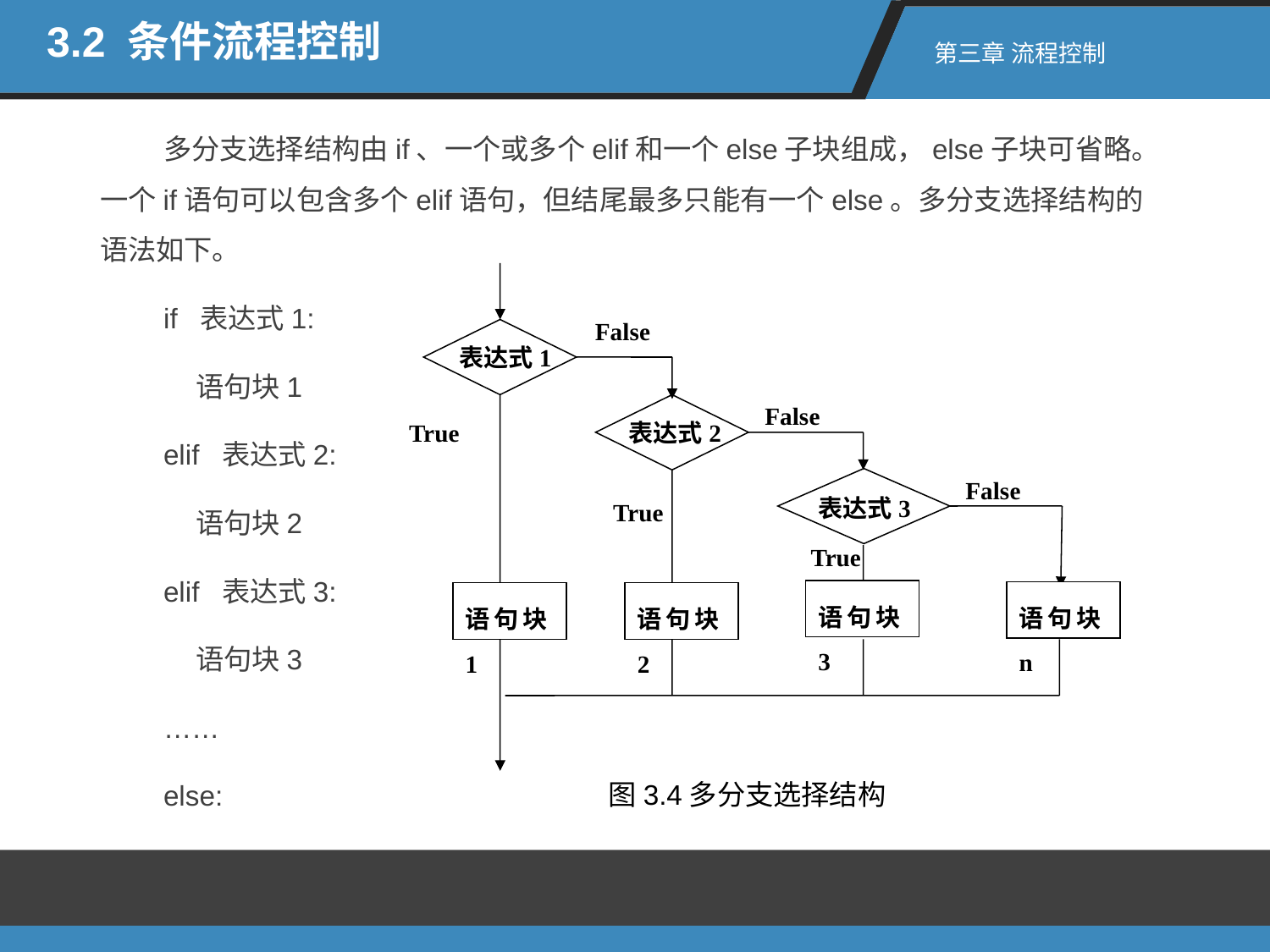

3.2 条件流程控制
第三章 流程控制
多分支选择结构由if、一个或多个elif和一个else子块组成，else子块可省略。一个if语句可以包含多个elif语句，但结尾最多只能有一个else。多分支选择结构的语法如下。
if  表达式1:
    语句块1
elif  表达式2:
    语句块2
elif  表达式3:
    语句块3
……
else:
    语句块n

语句块1
语句块2

False
表达式1
False
表达式2
True
False
表达式3
True
True
语句块3
语句块n
图3.4多分支选择结构